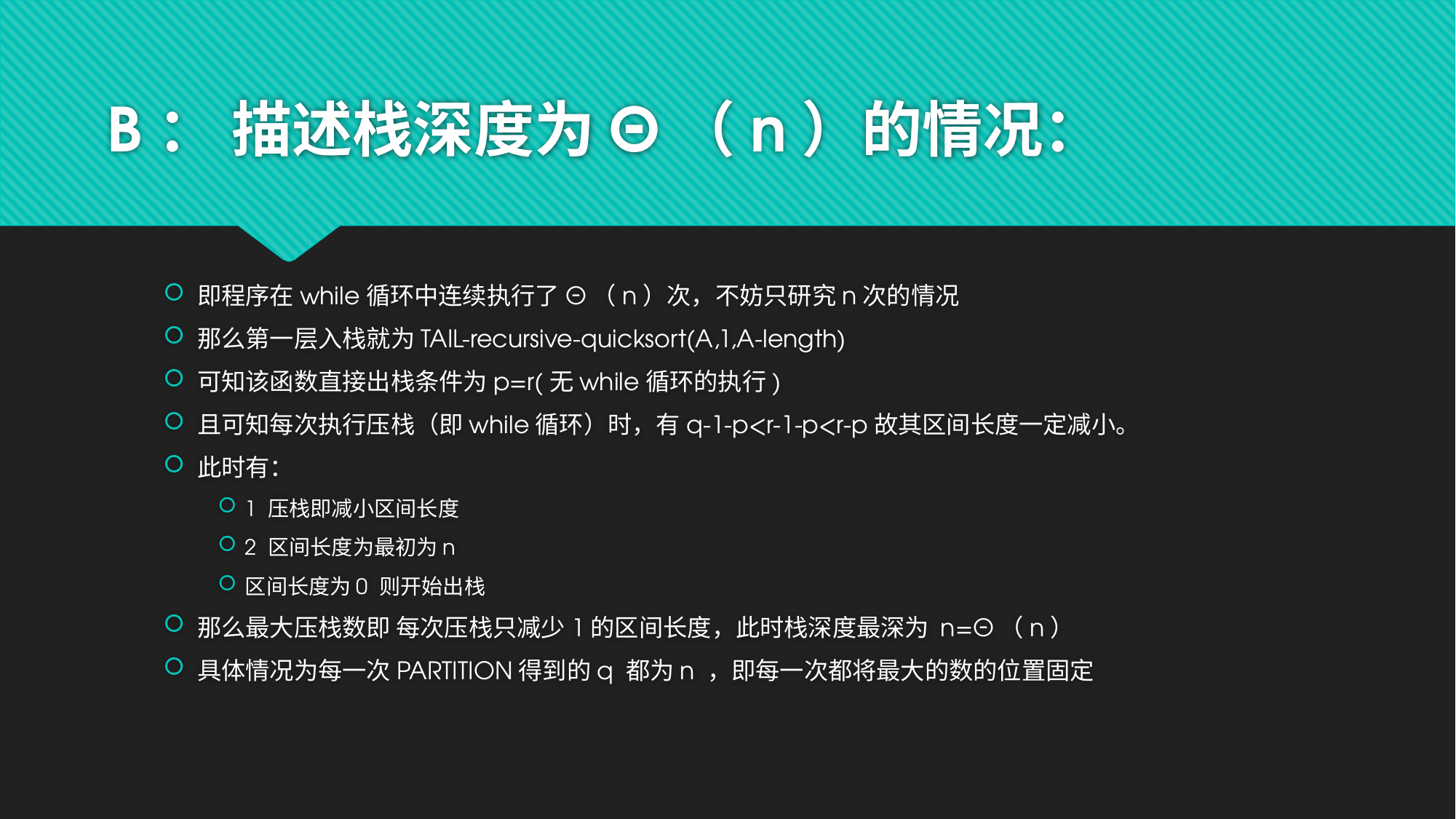

# B： 描述栈深度为Θ（n）的情况：
即程序在while循环中连续执行了Θ（n）次，不妨只研究n次的情况
那么第一层入栈就为TAIL-recursive-quicksort(A,1,A-length)
可知该函数直接出栈条件为p=r(无while循环的执行)
且可知每次执行压栈（即while循环）时，有q-1-p<r-1-p<r-p故其区间长度一定减小。
此时有：
1 压栈即减小区间长度
2 区间长度为最初为n
区间长度为0 则开始出栈
那么最大压栈数即 每次压栈只减少1的区间长度，此时栈深度最深为 n=Θ（n）
具体情况为每一次PARTITION得到的q 都为n ，即每一次都将最大的数的位置固定